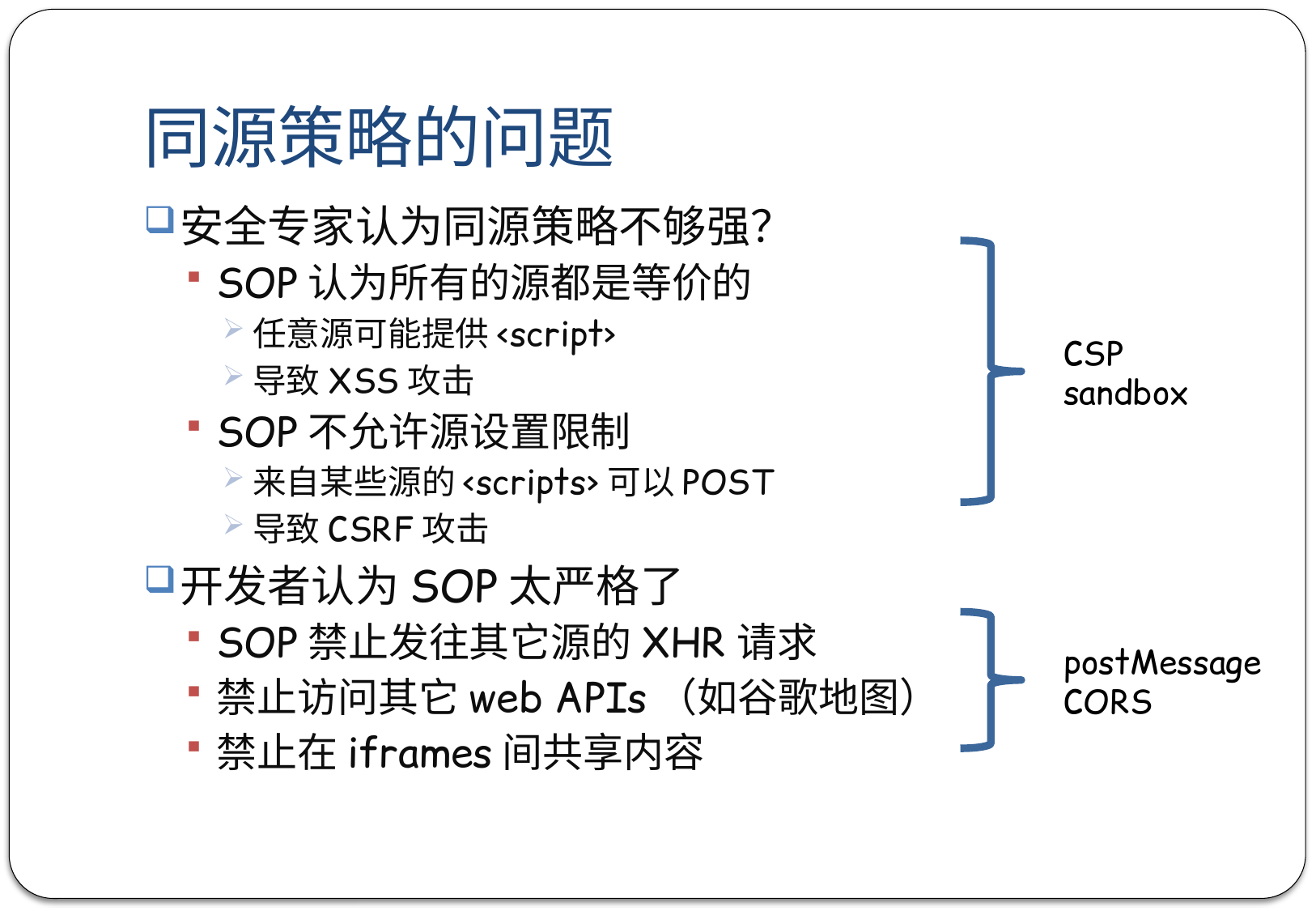

# 同源策略的问题
安全专家认为同源策略不够强？
SOP认为所有的源都是等价的
任意源可能提供<script>
导致XSS攻击
SOP不允许源设置限制
来自某些源的<scripts>可以POST
导致CSRF攻击
开发者认为SOP太严格了
SOP禁止发往其它源的XHR请求
禁止访问其它web APIs（如谷歌地图）
禁止在iframes间共享内容

CSP
sandbox

postMessage
CORS